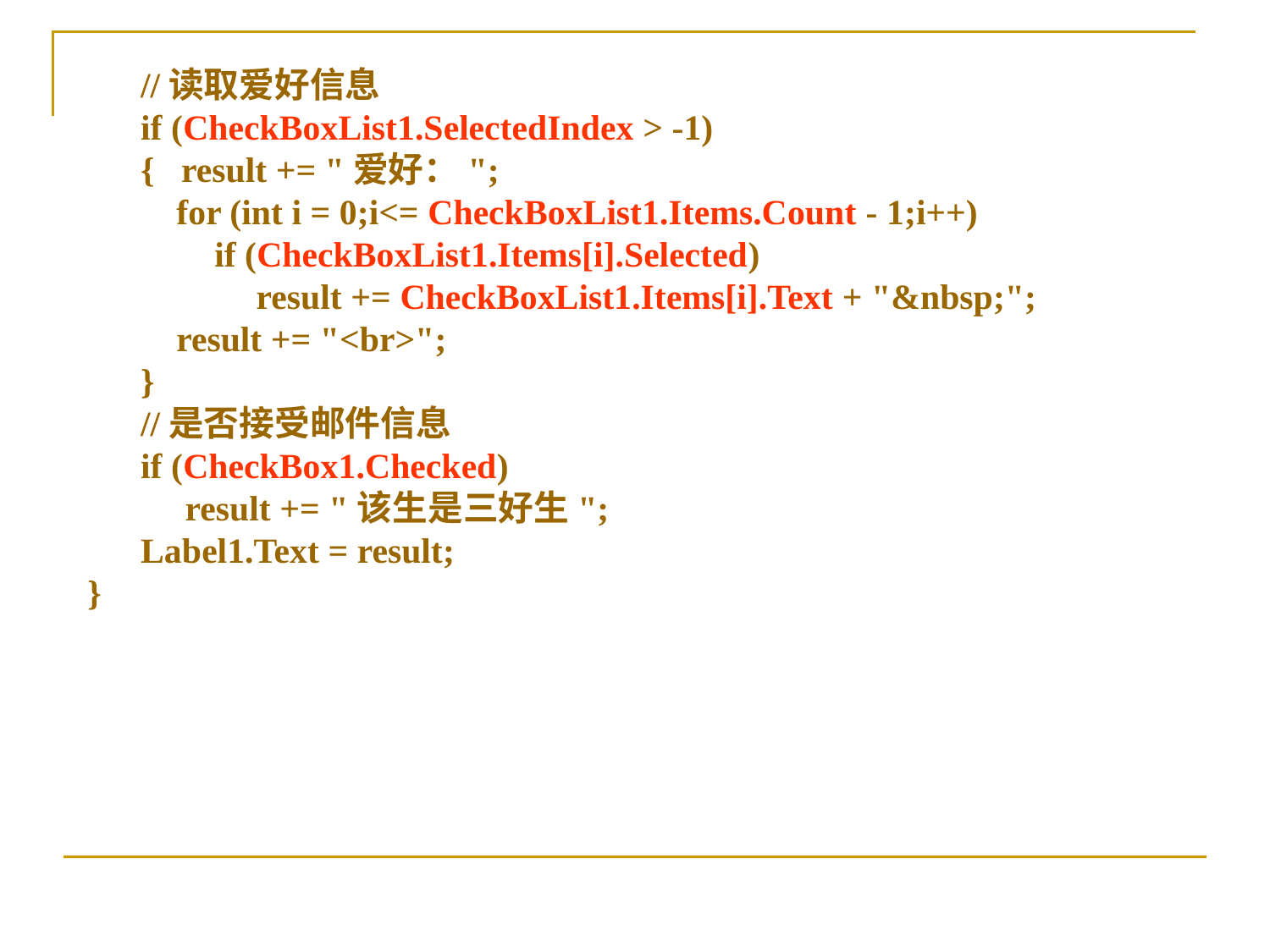

//读取爱好信息
      if (CheckBoxList1.SelectedIndex > -1)
      {   result += "爱好：";
          for (int i = 0;i<= CheckBoxList1.Items.Count - 1;i++)
             	if (CheckBoxList1.Items[i].Selected)
                   result += CheckBoxList1.Items[i].Text + "&nbsp;";
          result += "<br>";
      }
      //是否接受邮件信息
      if (CheckBox1.Checked)
           result += "该生是三好生";
      Label1.Text = result;
}